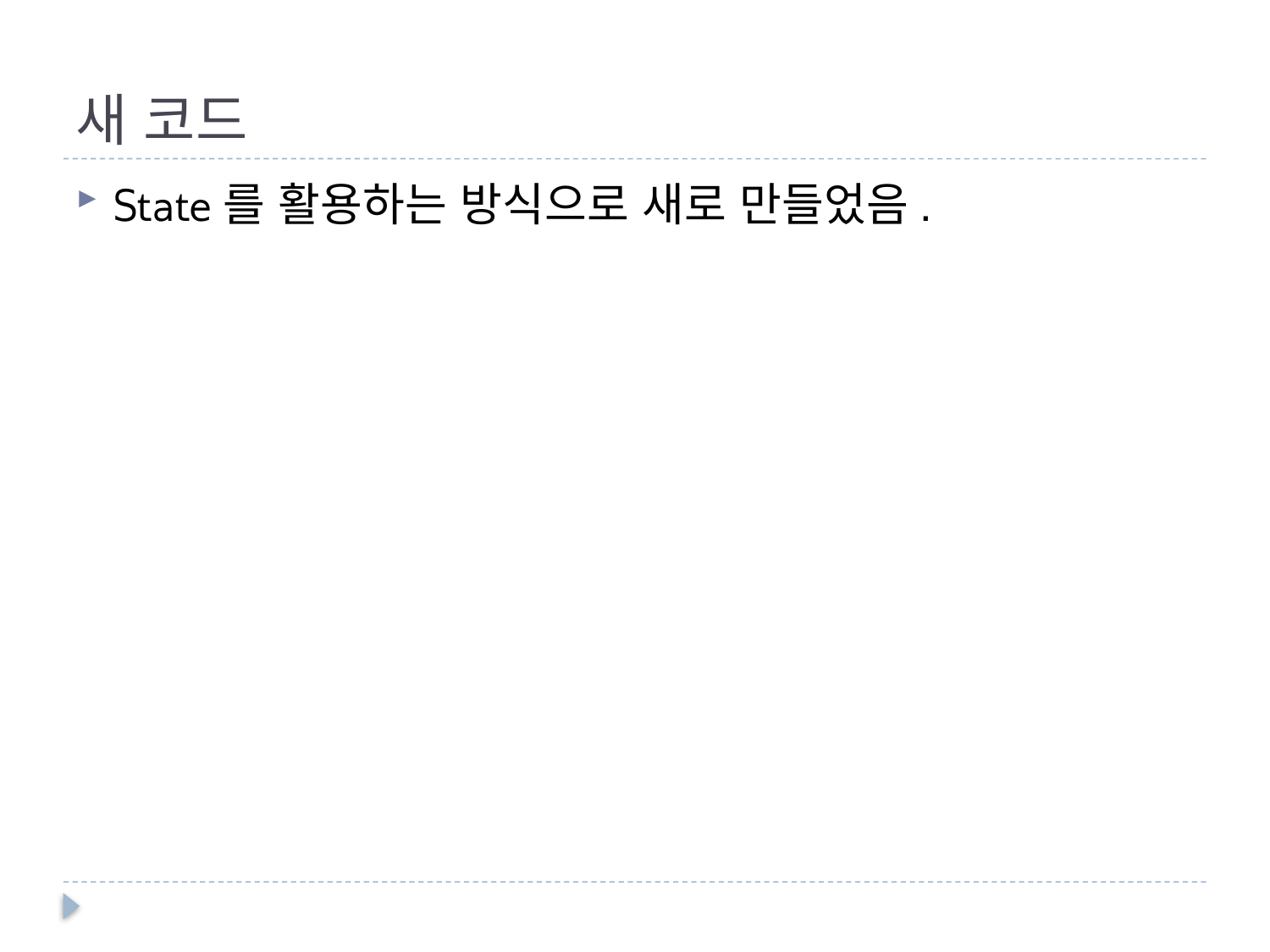

# 새 코드
State를 활용하는 방식으로 새로 만들었음.